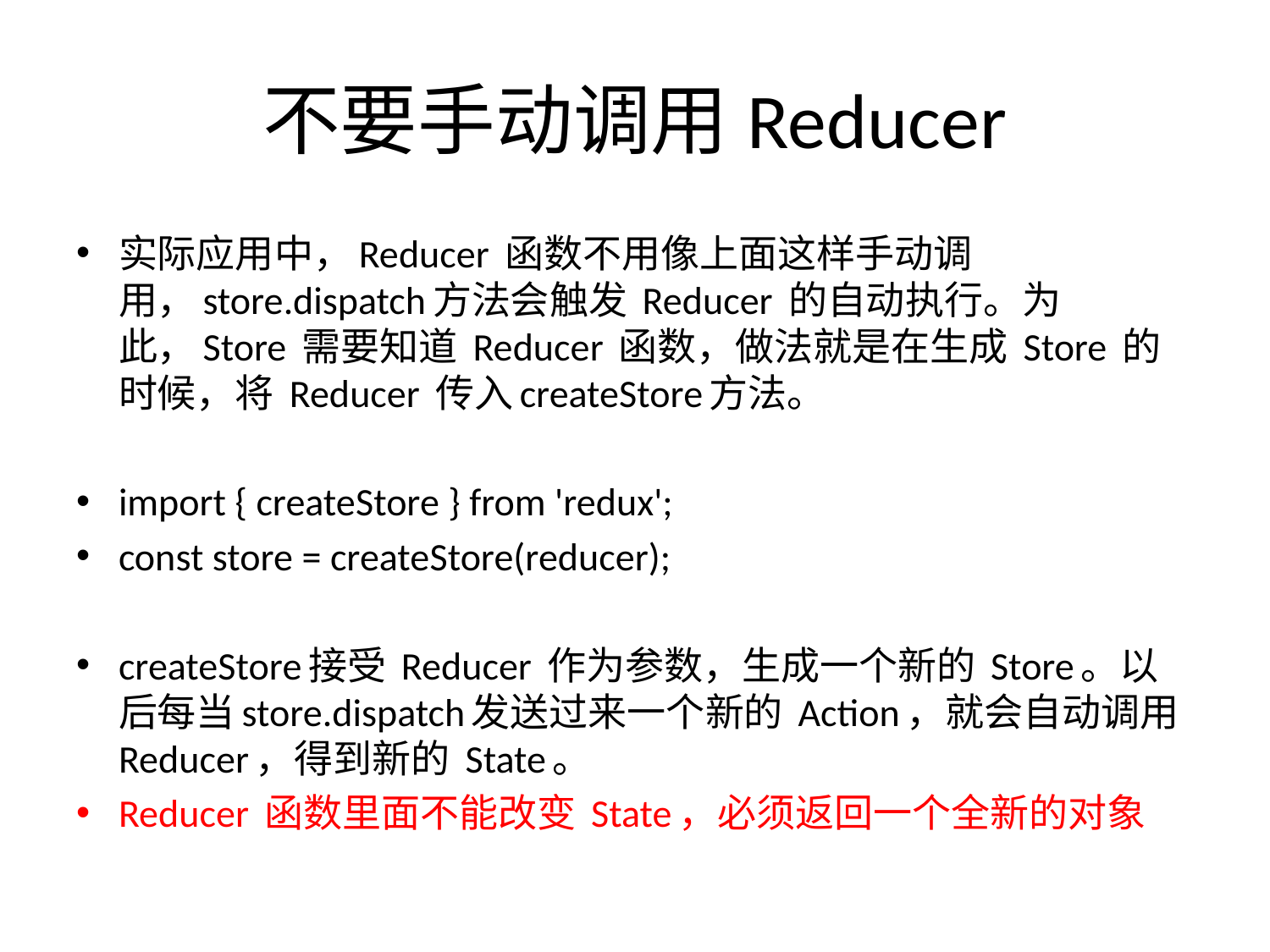

# 不要手动调用Reducer
实际应用中，Reducer 函数不用像上面这样手动调用，store.dispatch方法会触发 Reducer 的自动执行。为此，Store 需要知道 Reducer 函数，做法就是在生成 Store 的时候，将 Reducer 传入createStore方法。

import { createStore } from 'redux';
const store = createStore(reducer);

createStore接受 Reducer 作为参数，生成一个新的 Store。以后每当store.dispatch发送过来一个新的 Action，就会自动调用 Reducer，得到新的 State。
Reducer 函数里面不能改变 State，必须返回一个全新的对象